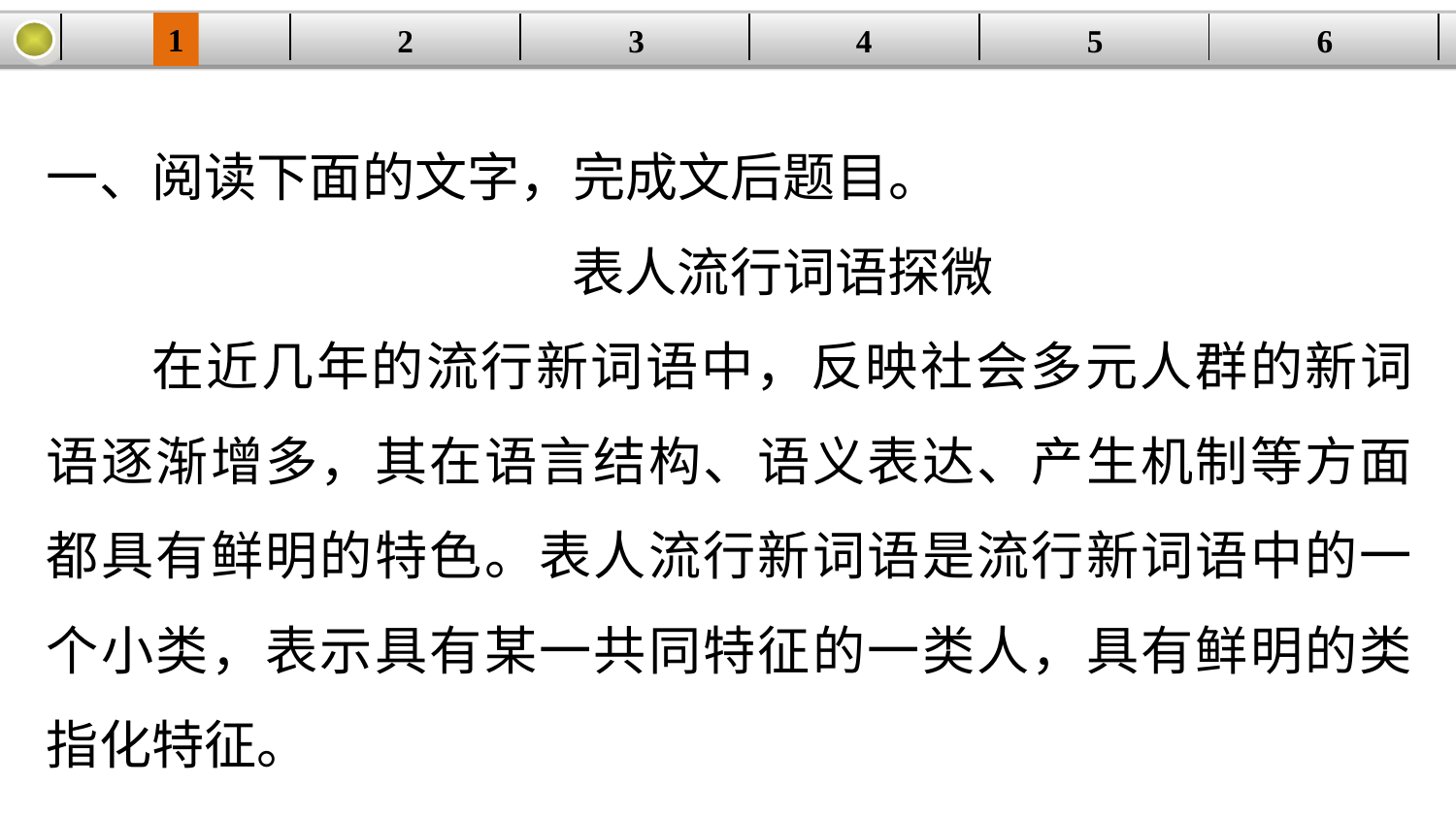

1
3
4
5
6
2
|  |  |  |  |  |  |
| --- | --- | --- | --- | --- | --- |

一、阅读下面的文字，完成文后题目。
表人流行词语探微
在近几年的流行新词语中，反映社会多元人群的新词语逐渐增多，其在语言结构、语义表达、产生机制等方面都具有鲜明的特色。表人流行新词语是流行新词语中的一个小类，表示具有某一共同特征的一类人，具有鲜明的类指化特征。